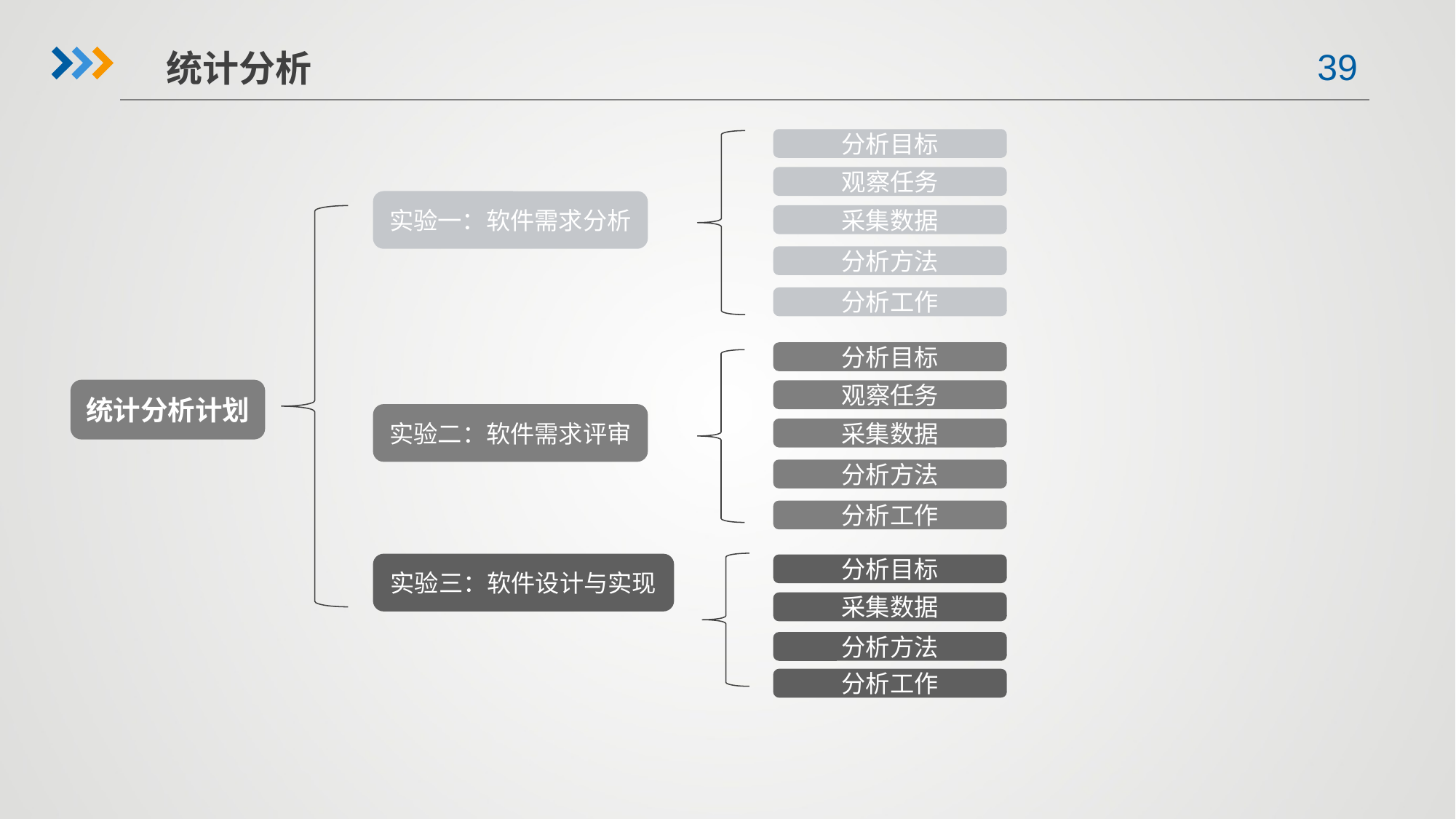

统计分析

分析目标
观察任务
采集数据
分析方法
分析工作
实验一：软件需求分析

分析目标
观察任务
采集数据
分析方法
分析工作

统计分析计划
实验二：软件需求评审

实验三：软件设计与实现
分析目标
采集数据
分析方法
分析工作